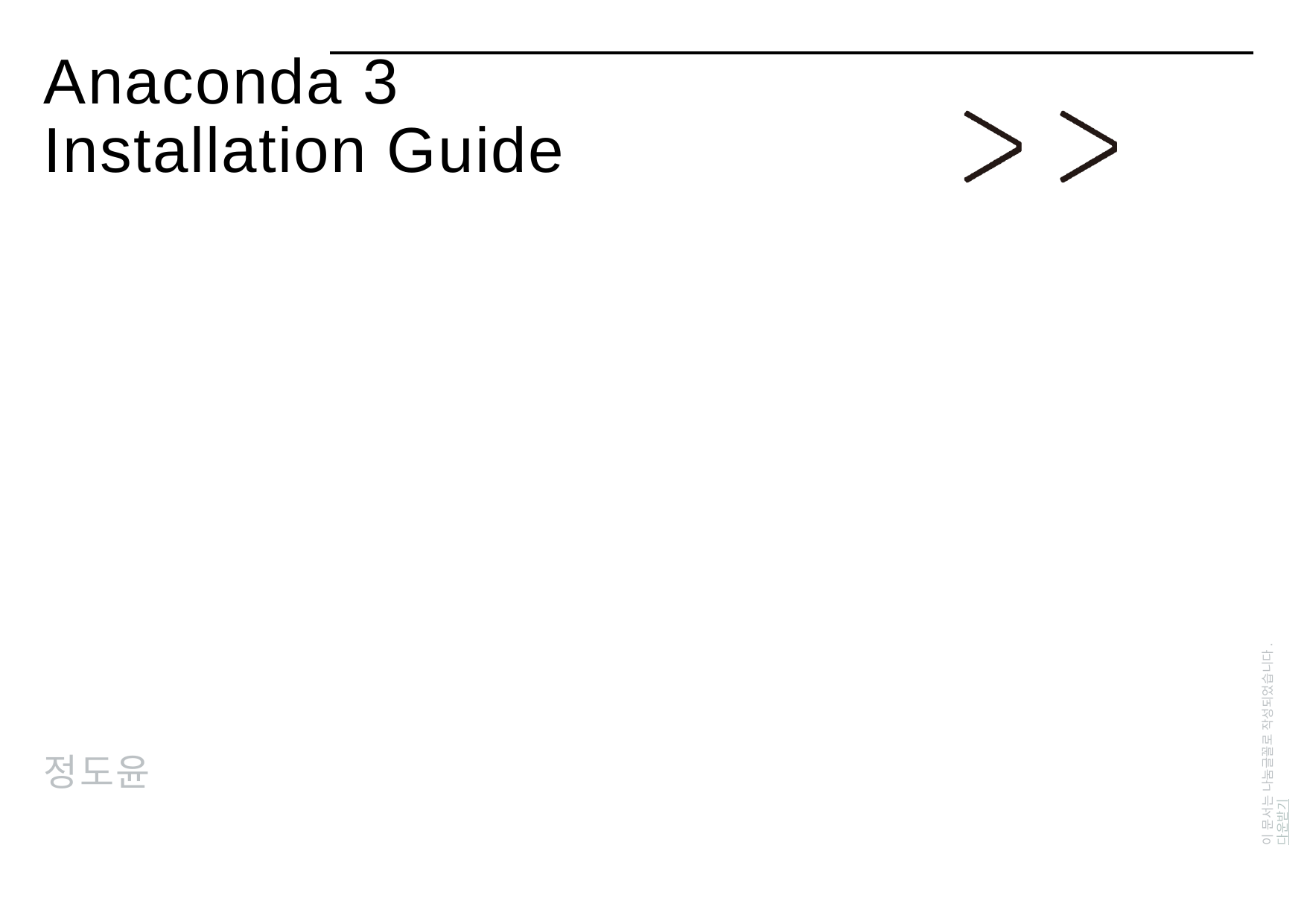

# Anaconda 3 Installation Guide
이 문서는 나눔글꼴로 작성되었습니다. 다운받기
정도윤